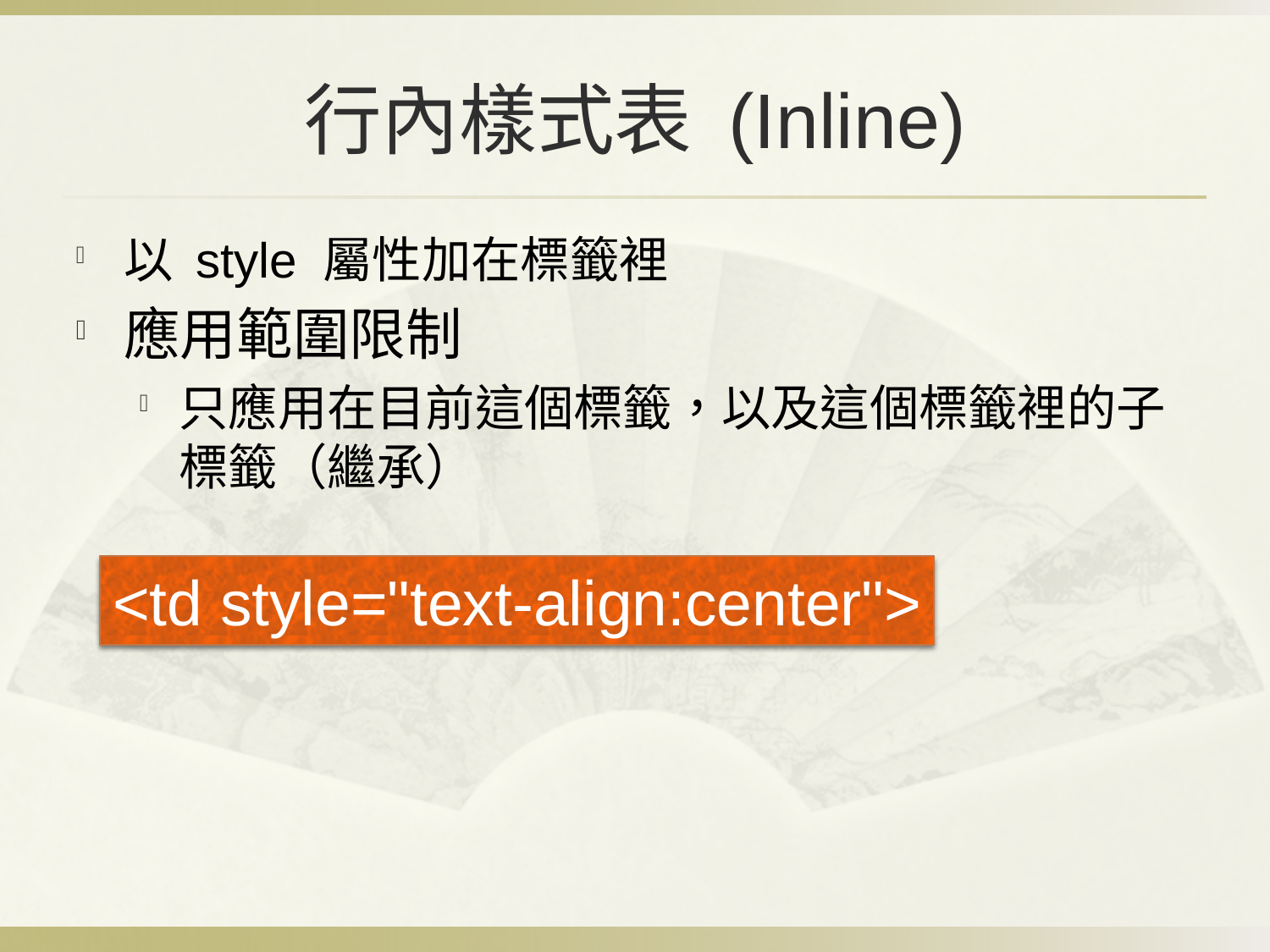

# 行內樣式表 (Inline)
以 style 屬性加在標籤裡
應用範圍限制
只應用在目前這個標籤，以及這個標籤裡的子標籤（繼承）
<td style="text-align:center">